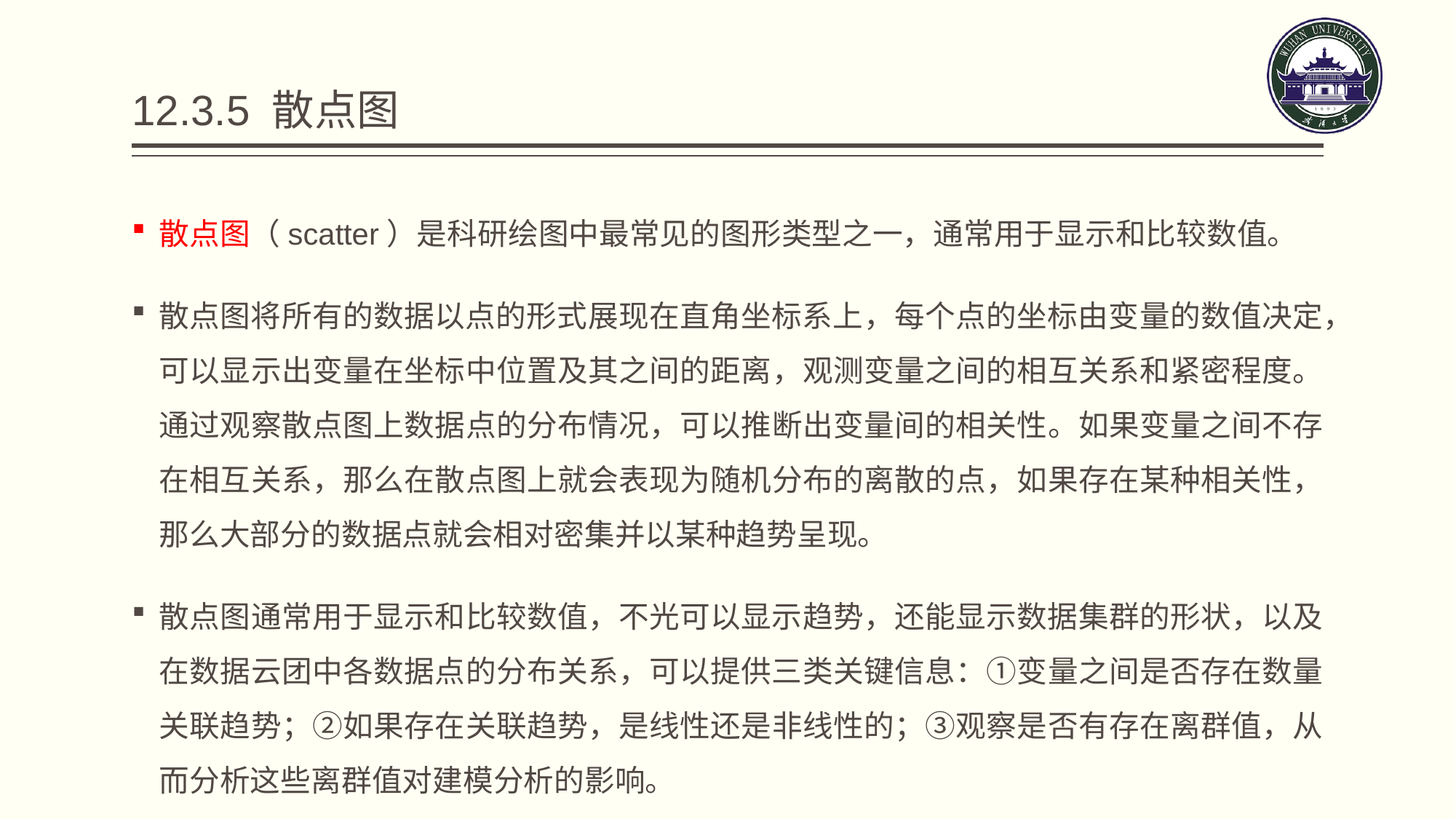

# 12.3.5 散点图
散点图（scatter）是科研绘图中最常见的图形类型之一，通常用于显示和比较数值。
散点图将所有的数据以点的形式展现在直角坐标系上，每个点的坐标由变量的数值决定，可以显示出变量在坐标中位置及其之间的距离，观测变量之间的相互关系和紧密程度。通过观察散点图上数据点的分布情况，可以推断出变量间的相关性。如果变量之间不存在相互关系，那么在散点图上就会表现为随机分布的离散的点，如果存在某种相关性，那么大部分的数据点就会相对密集并以某种趋势呈现。
散点图通常用于显示和比较数值，不光可以显示趋势，还能显示数据集群的形状，以及在数据云团中各数据点的分布关系，可以提供三类关键信息：①变量之间是否存在数量关联趋势；②如果存在关联趋势，是线性还是非线性的；③观察是否有存在离群值，从而分析这些离群值对建模分析的影响。